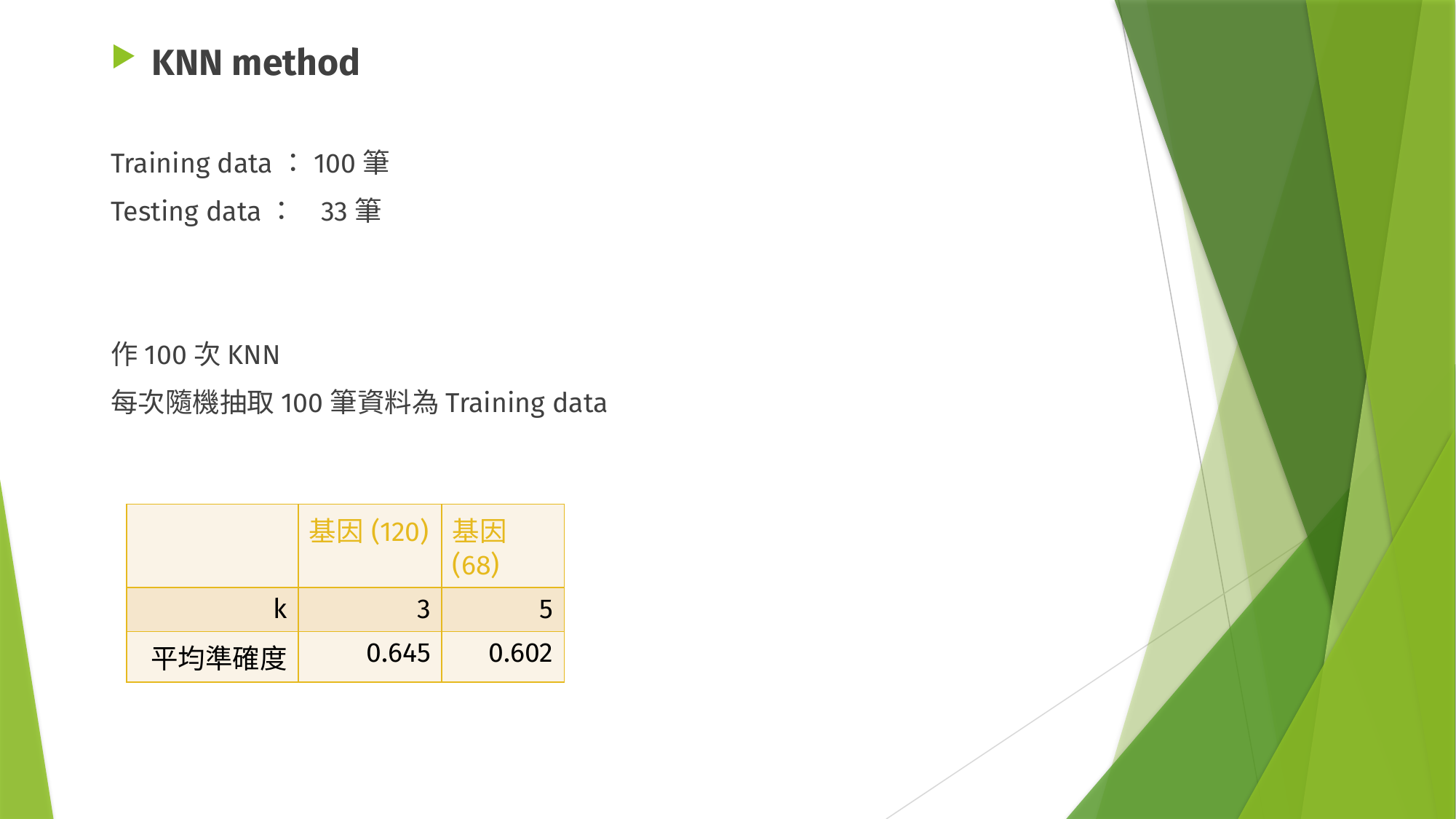

KNN method

Training data：100筆
Testing data：   33筆

作100次KNN
每次隨機抽取100筆資料為Training data
|  | 基因(120) | 基因(68) |
| --- | --- | --- |
| k | 3 | 5 |
| 平均準確度 | 0.645 | 0.602 |